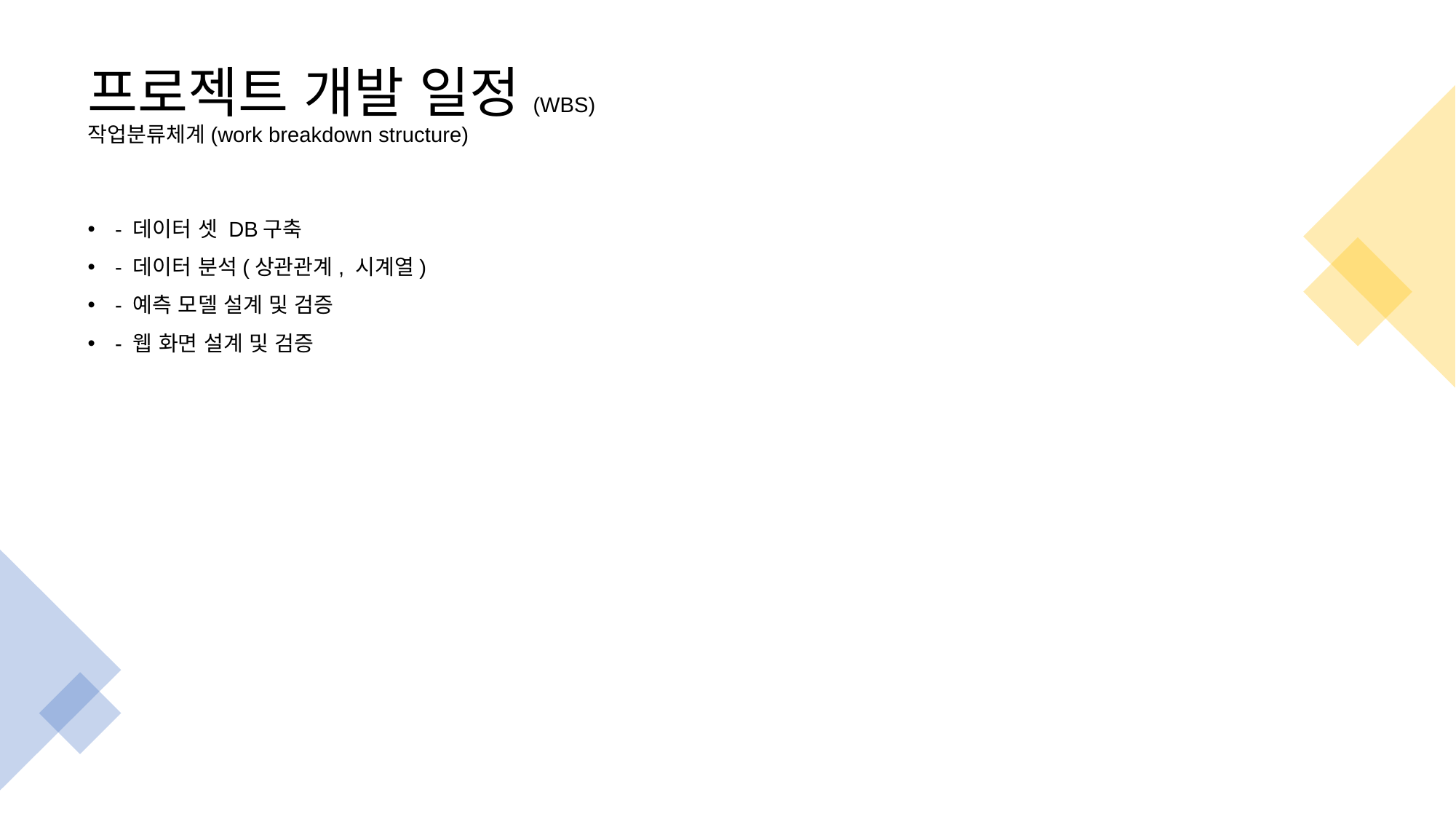

# 프로젝트 개발 일정(WBS) 작업분류체계(work breakdown structure)

- 데이터 셋 DB구축
- 데이터 분석(상관관계, 시계열)
- 예측 모델 설계 및 검증
- 웹 화면 설계 및 검증